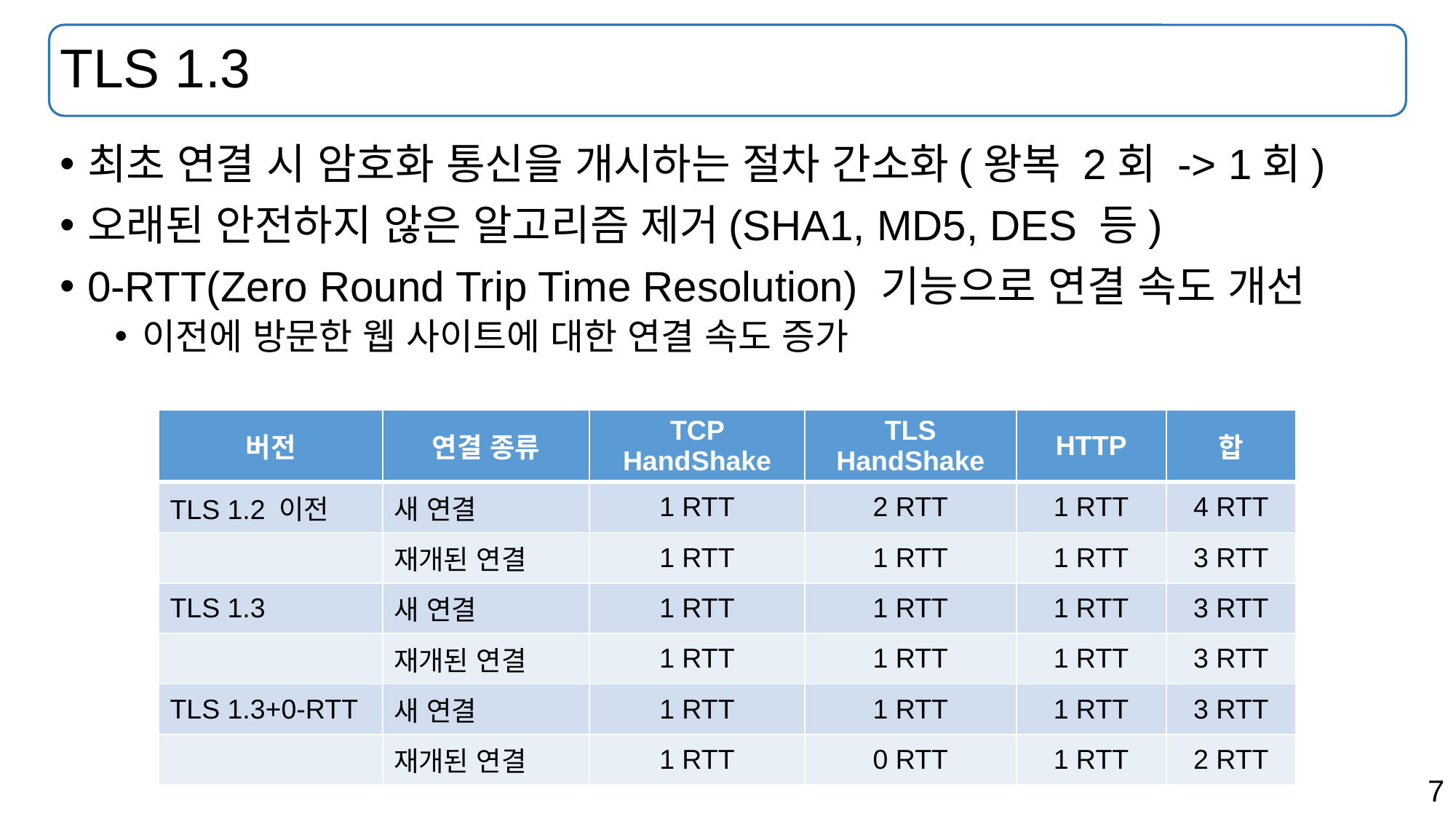

# TLS 1.3
최초 연결 시 암호화 통신을 개시하는 절차 간소화(왕복 2회 -> 1회)
오래된 안전하지 않은 알고리즘 제거(SHA1, MD5, DES 등)
0-RTT(Zero Round Trip Time Resolution) 기능으로 연결 속도 개선
이전에 방문한 웹 사이트에 대한 연결 속도 증가

| 버전 | 연결 종류 | TCP HandShake | TLS HandShake | HTTP | 합 |
| --- | --- | --- | --- | --- | --- |
| TLS 1.2 이전 | 새 연결 | 1 RTT | 2 RTT | 1 RTT | 4 RTT |
|  | 재개된 연결 | 1 RTT | 1 RTT | 1 RTT | 3 RTT |
| TLS 1.3 | 새 연결 | 1 RTT | 1 RTT | 1 RTT | 3 RTT |
|  | 재개된 연결 | 1 RTT | 1 RTT | 1 RTT | 3 RTT |
| TLS 1.3+0-RTT | 새 연결 | 1 RTT | 1 RTT | 1 RTT | 3 RTT |
|  | 재개된 연결 | 1 RTT | 0 RTT | 1 RTT | 2 RTT |